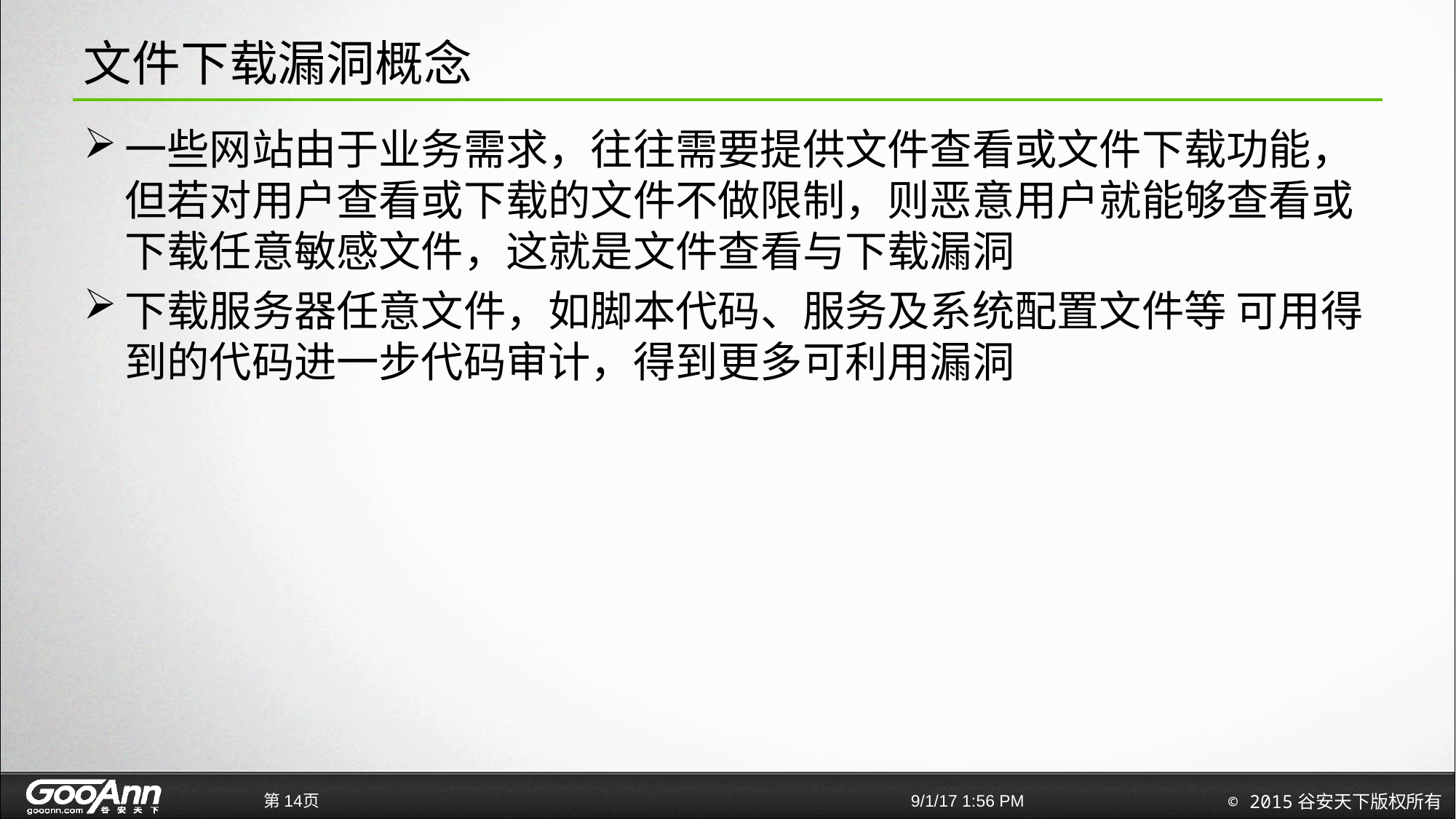

# 文件下载漏洞概念
一些网站由于业务需求，往往需要提供文件查看或文件下载功能，但若对用户查看或下载的文件不做限制，则恶意用户就能够查看或下载任意敏感文件，这就是文件查看与下载漏洞
下载服务器任意文件，如脚本代码、服务及系统配置文件等 可用得到的代码进一步代码审计，得到更多可利用漏洞